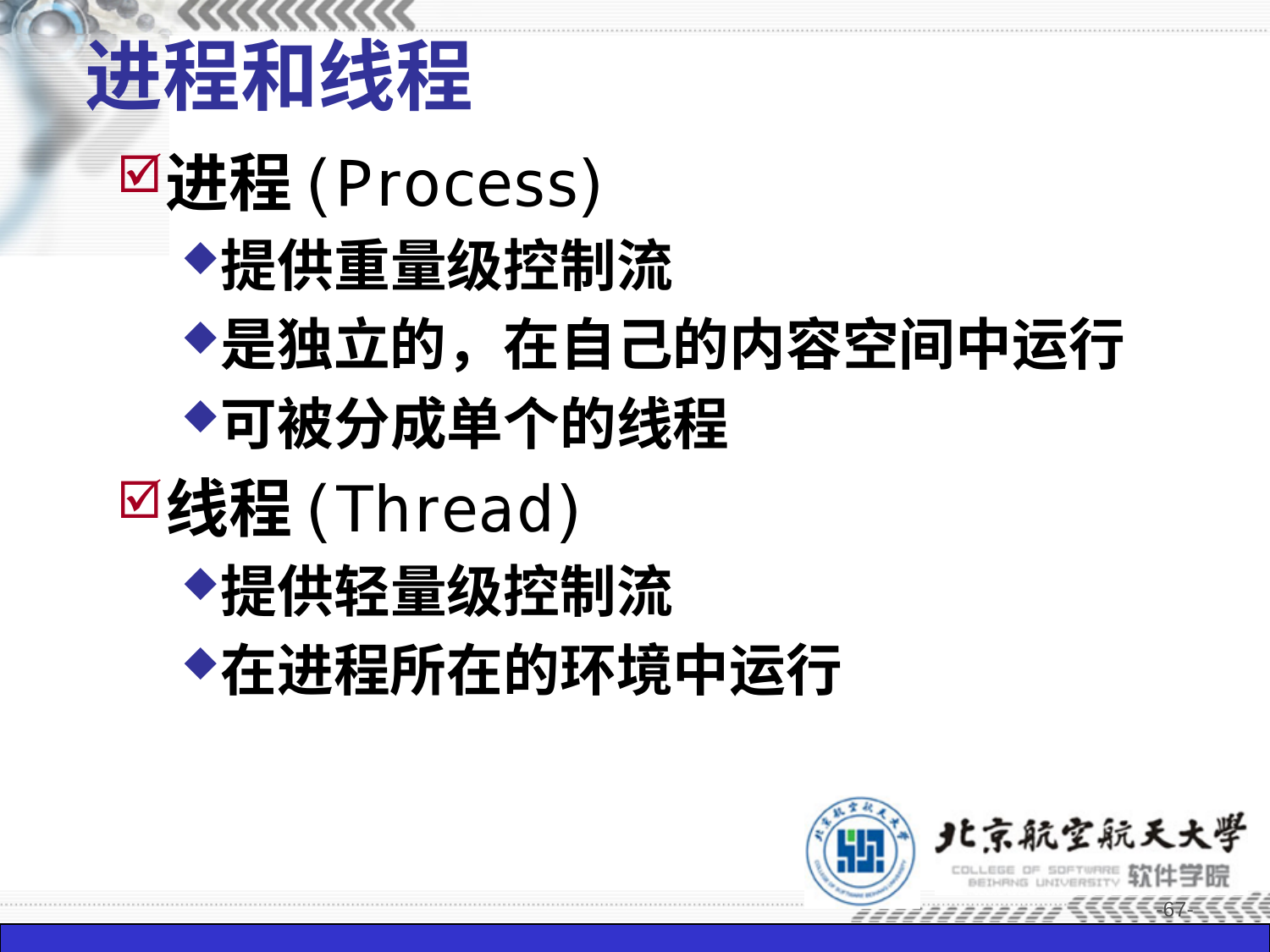

# 进程和线程
进程(Process)
提供重量级控制流
是独立的，在自己的内容空间中运行
可被分成单个的线程
线程(Thread)
提供轻量级控制流
在进程所在的环境中运行
-67-